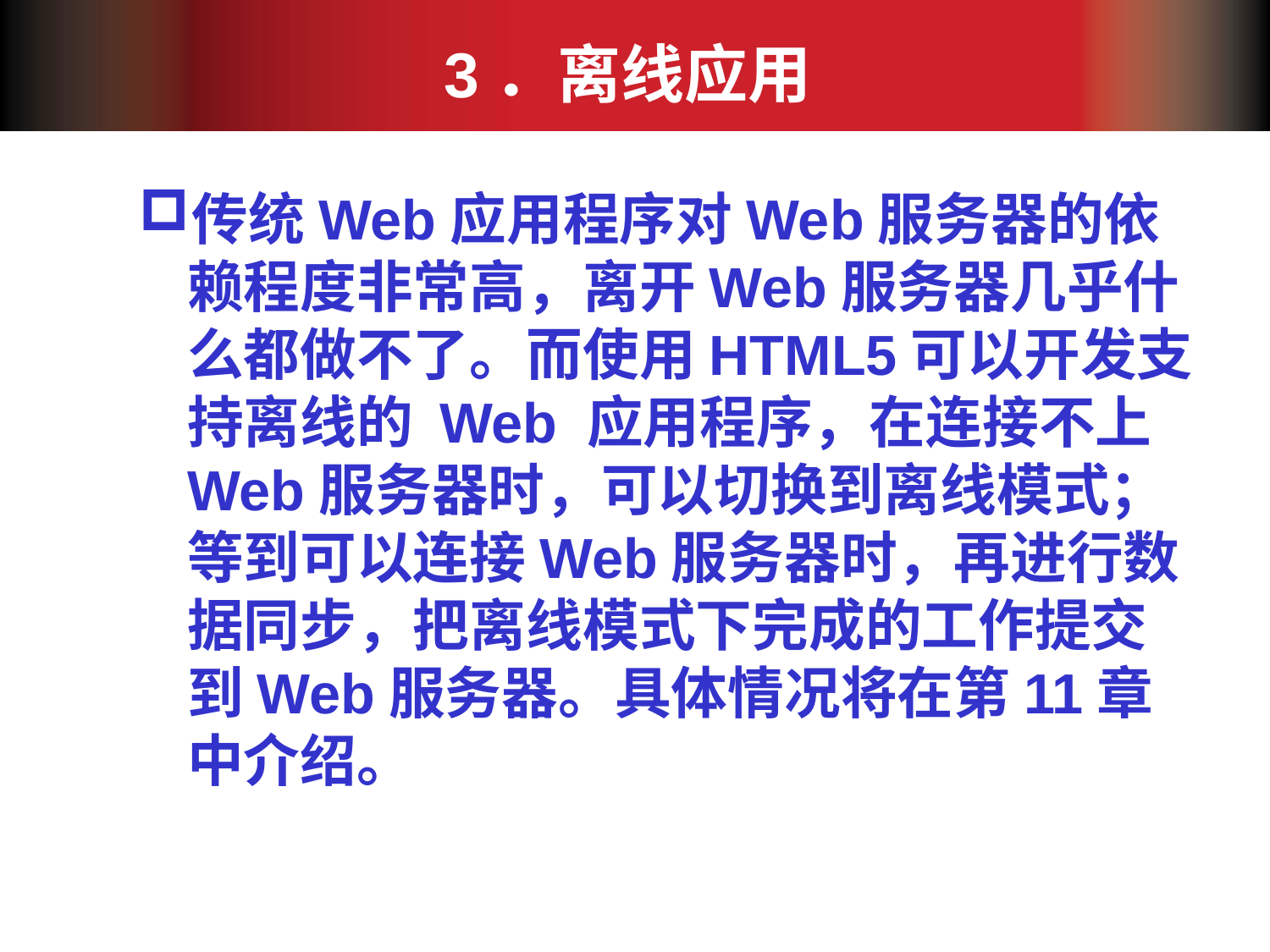

# 3．离线应用
传统Web应用程序对Web服务器的依赖程度非常高，离开Web服务器几乎什么都做不了。而使用HTML5可以开发支持离线的 Web 应用程序，在连接不上Web服务器时，可以切换到离线模式；等到可以连接Web服务器时，再进行数据同步，把离线模式下完成的工作提交到Web服务器。具体情况将在第11章中介绍。